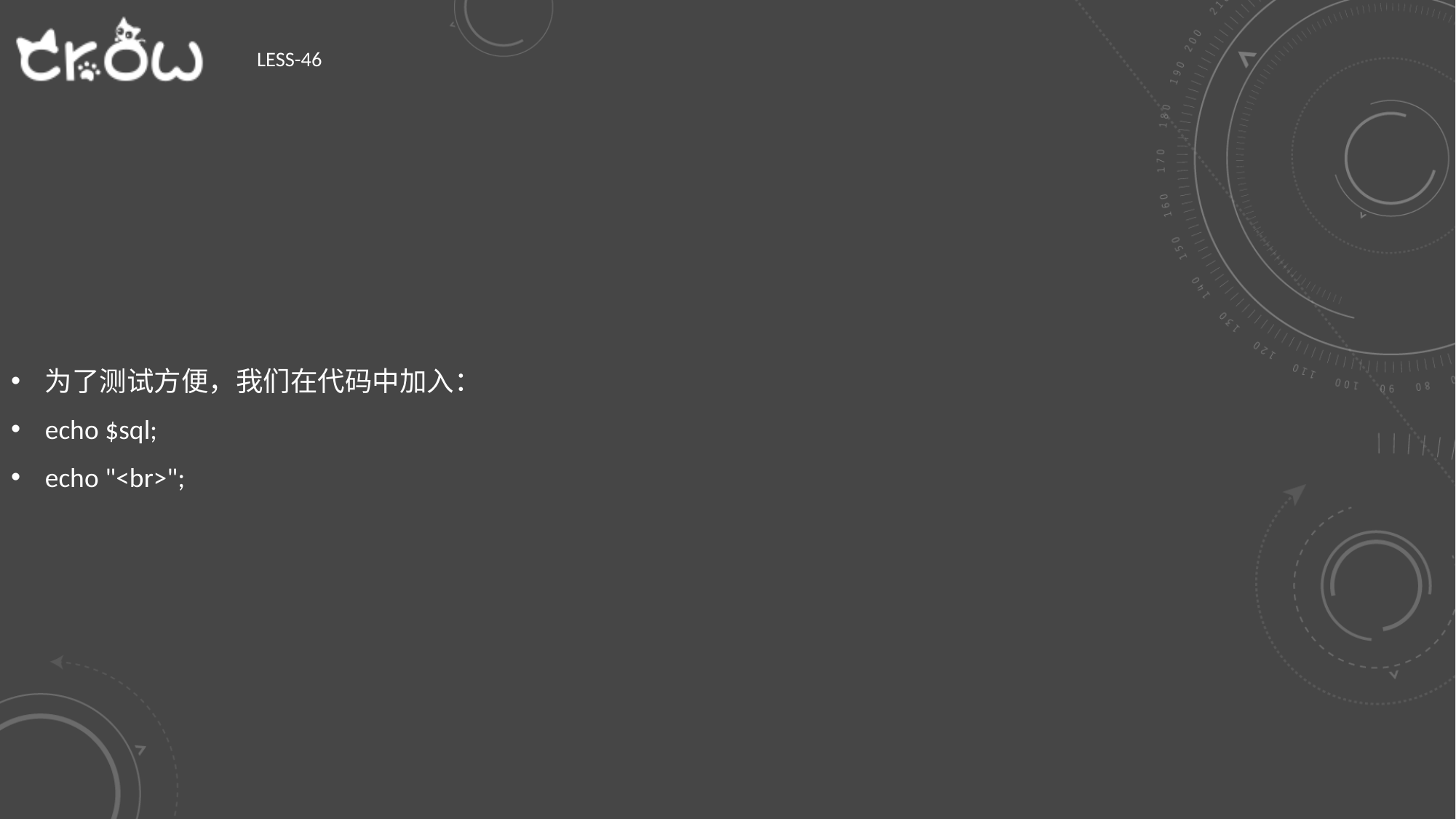

# Less-46
为了测试方便，我们在代码中加入：
echo $sql;
echo "<br>";